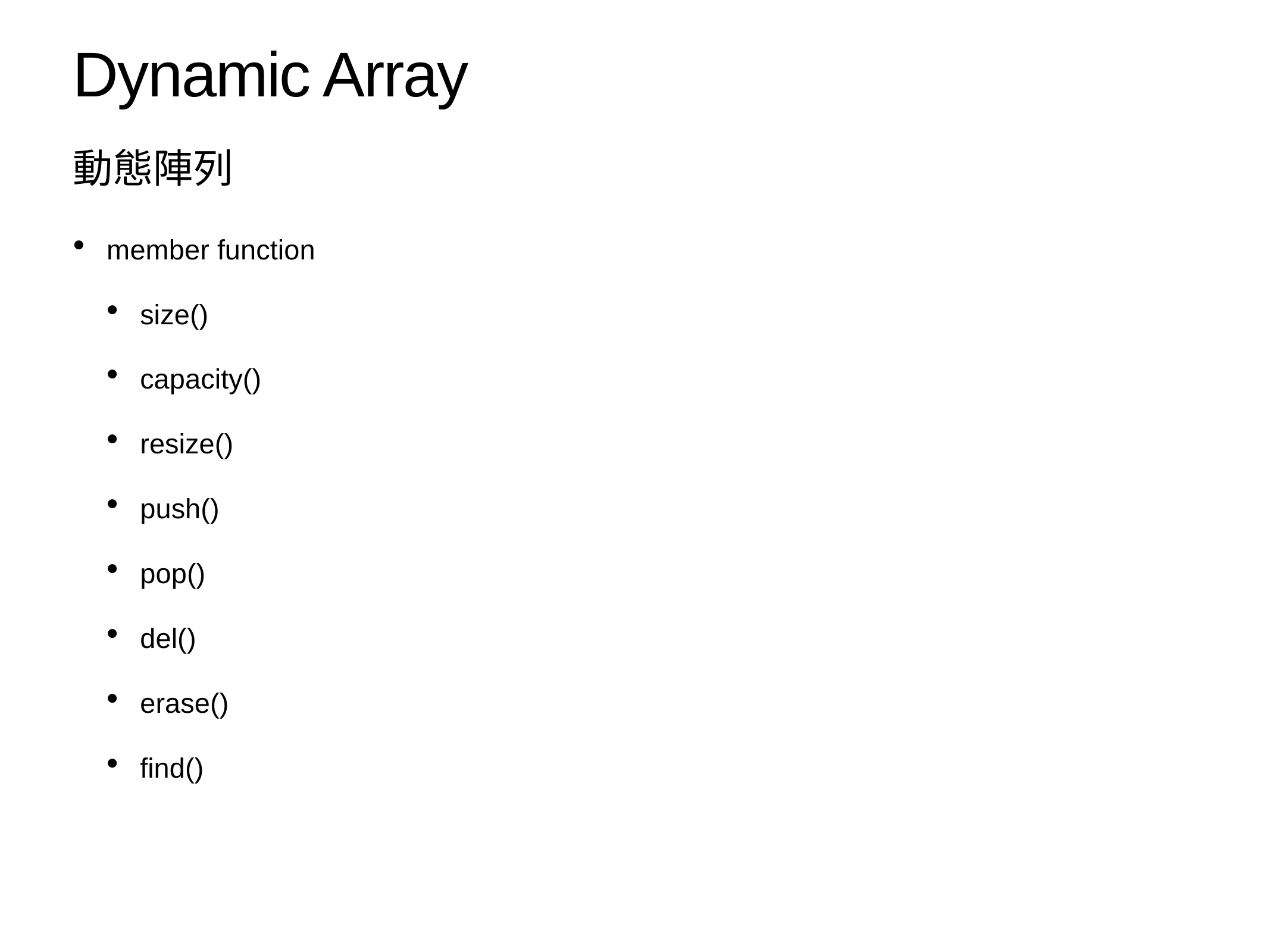

# Dynamic Array
動態陣列
member function
size()
capacity()
resize()
push()
pop()
del()
erase()
find()